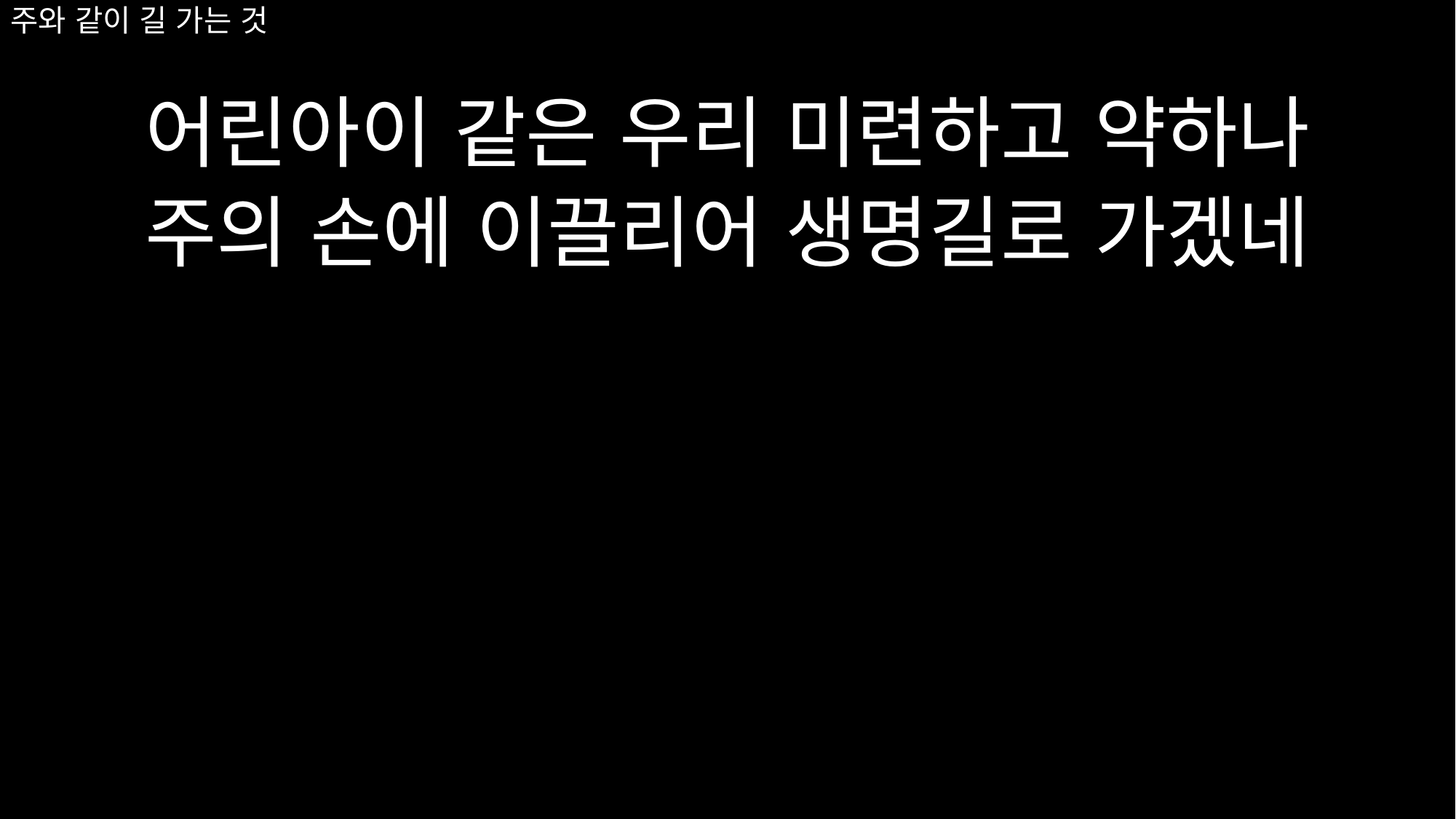

# 주와 같이 길 가는 것
어린아이 같은 우리 미련하고 약하나
주의 손에 이끌리어 생명길로 가겠네